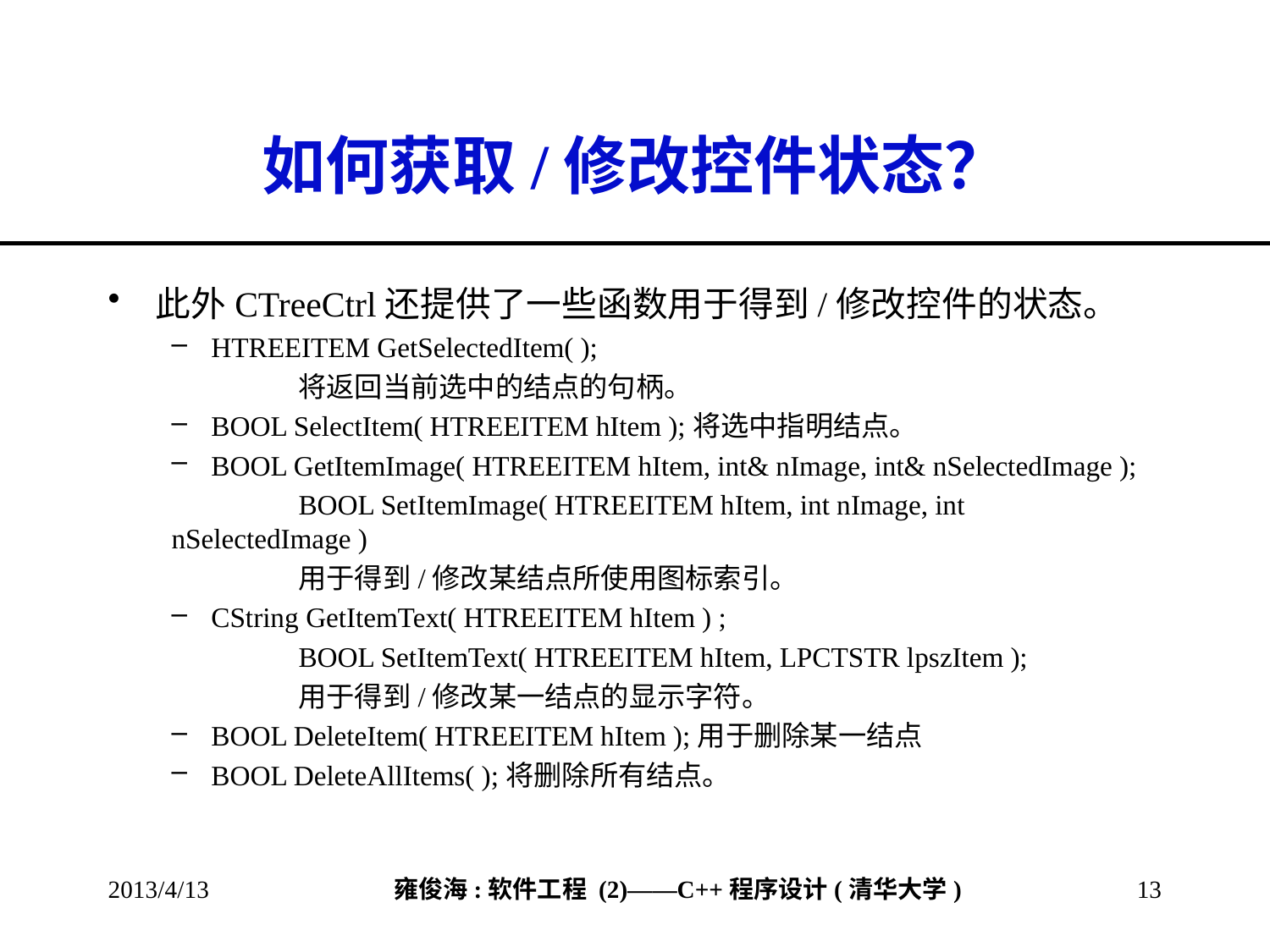

# 如何获取/修改控件状态？
此外CTreeCtrl还提供了一些函数用于得到/修改控件的状态。
HTREEITEM GetSelectedItem( );
	将返回当前选中的结点的句柄。
BOOL SelectItem( HTREEITEM hItem );将选中指明结点。
BOOL GetItemImage( HTREEITEM hItem, int& nImage, int& nSelectedImage );
	BOOL SetItemImage( HTREEITEM hItem, int nImage, int nSelectedImage )
	用于得到/修改某结点所使用图标索引。
CString GetItemText( HTREEITEM hItem ) ;
	BOOL SetItemText( HTREEITEM hItem, LPCTSTR lpszItem );
	用于得到/修改某一结点的显示字符。
BOOL DeleteItem( HTREEITEM hItem );用于删除某一结点
BOOL DeleteAllItems( );将删除所有结点。

2013/4/13
13